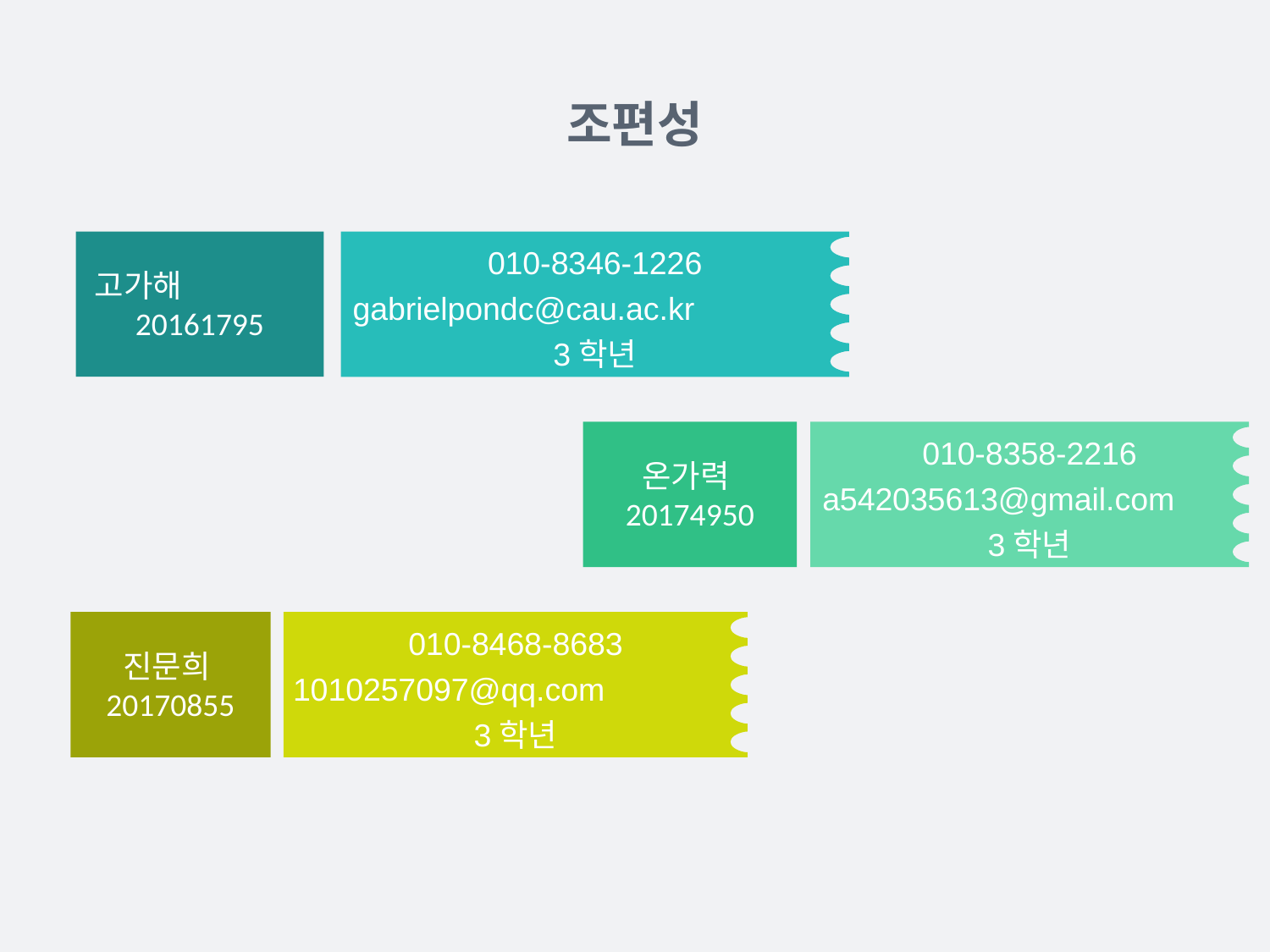

조편성
고가해                  20161795
010-8346-1226 gabrielpondc@cau.ac.kr                 3학년
온가력20174950
010-8358-2216 a542035613@gmail.com        3학년
진문희20170855
010-8468-8683 1010257097@qq.com                3학년